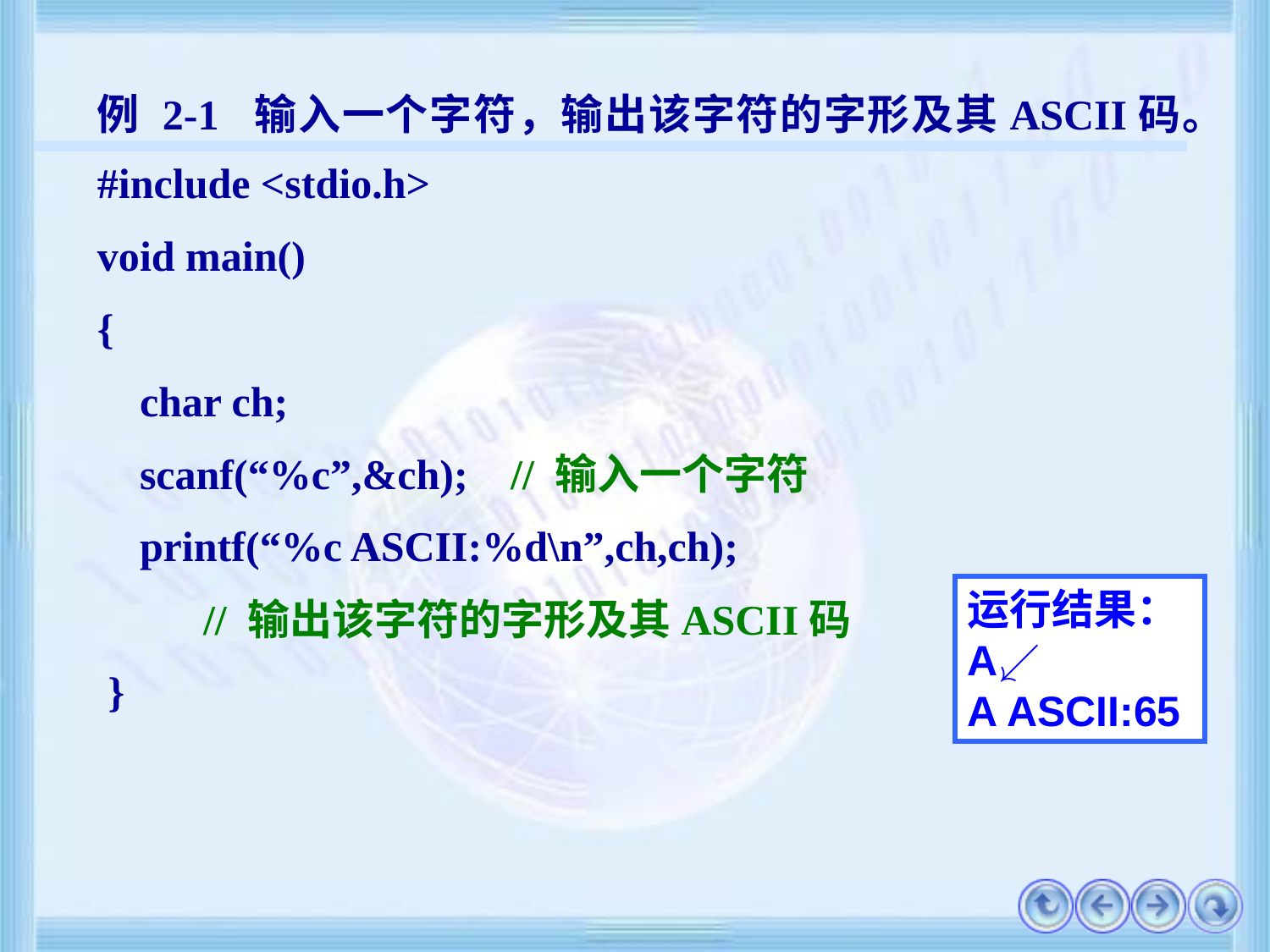

例 2-1  输入一个字符，输出该字符的字形及其ASCII码。
#include <stdio.h>
void main()
{
    char ch;
    scanf(“%c”,&ch);    // 输入一个字符
    printf(“%c ASCII:%d\n”,ch,ch);
          // 输出该字符的字形及其ASCII码
 }
运行结果：
A↙
A ASCII:65